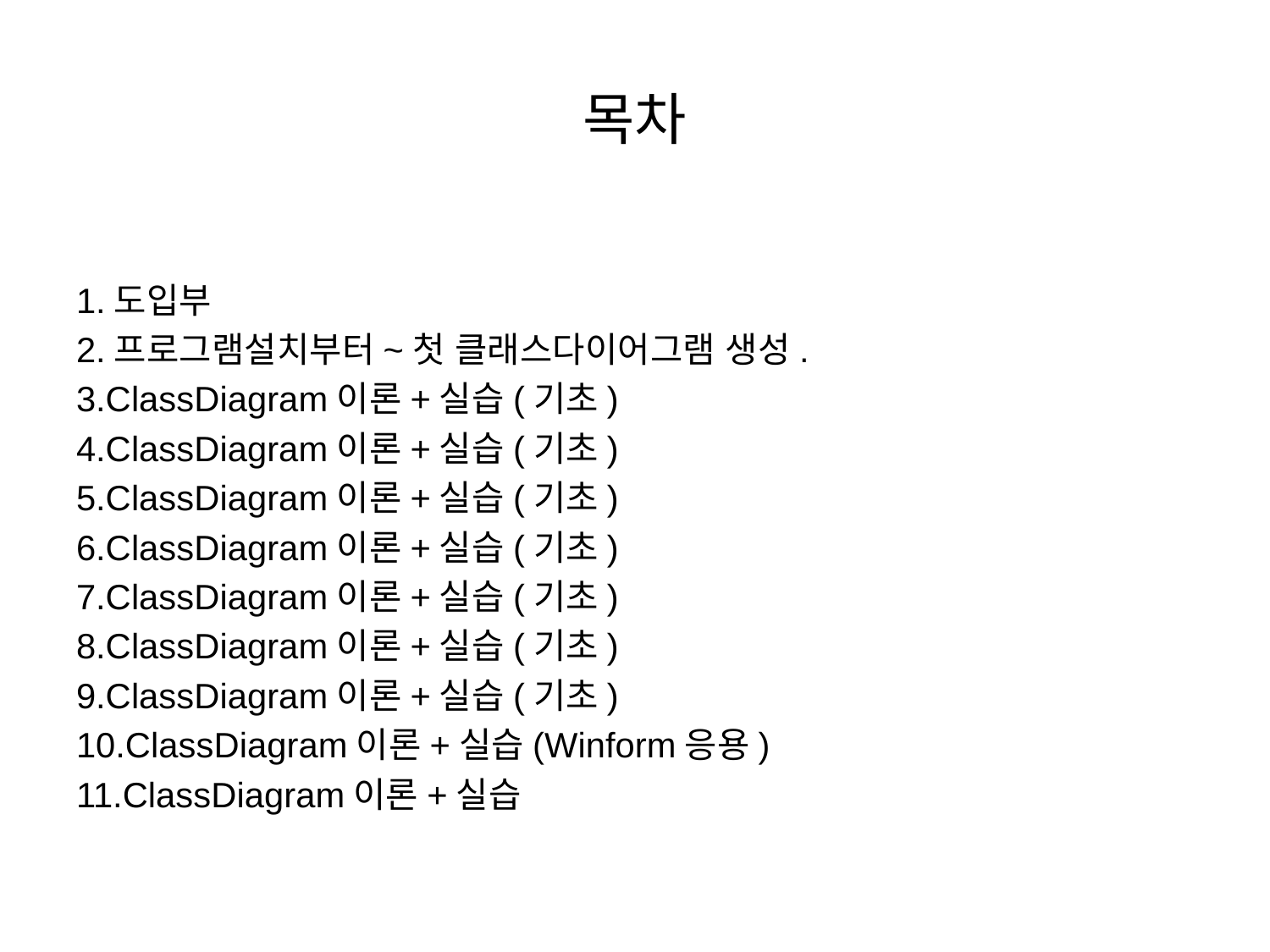

# 목차

1.도입부
2.프로그램설치부터~첫 클래스다이어그램 생성.
3.ClassDiagram이론+실습(기초)
4.ClassDiagram이론+실습(기초)
5.ClassDiagram이론+실습(기초)
6.ClassDiagram이론+실습(기초)
7.ClassDiagram이론+실습(기초)
8.ClassDiagram이론+실습(기초)
9.ClassDiagram이론+실습(기초)
10.ClassDiagram이론+실습(Winform응용)
11.ClassDiagram이론+실습